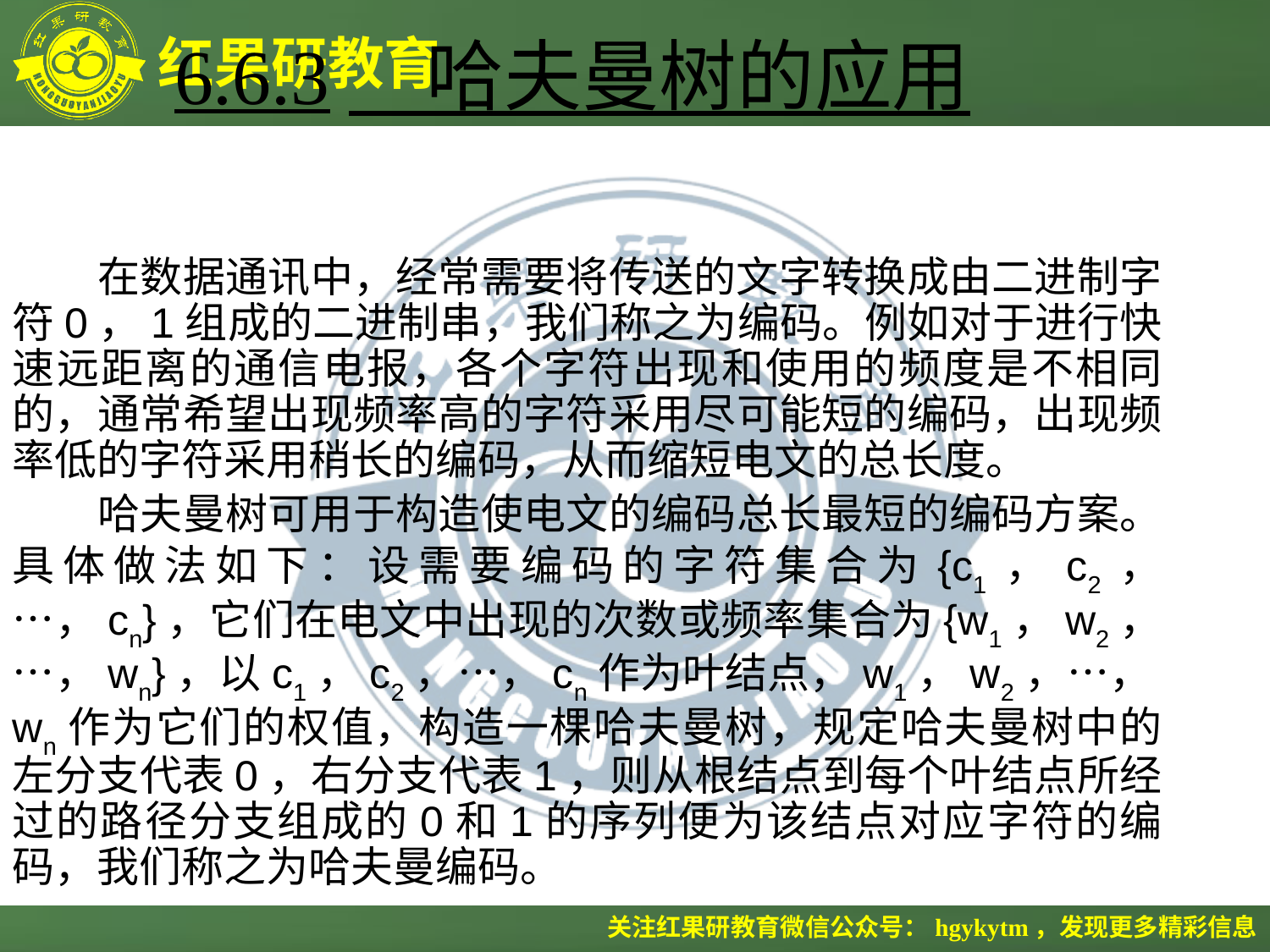

# 6.6.3　哈夫曼树的应用

　　在数据通讯中，经常需要将传送的文字转换成由二进制字符0，1组成的二进制串，我们称之为编码。例如对于进行快速远距离的通信电报，各个字符出现和使用的频度是不相同的，通常希望出现频率高的字符采用尽可能短的编码，出现频率低的字符采用稍长的编码，从而缩短电文的总长度。
　　哈夫曼树可用于构造使电文的编码总长最短的编码方案。具体做法如下：设需要编码的字符集合为{c1，c2，…，cn}，它们在电文中出现的次数或频率集合为{w1，w2，…，wn}，以c1，c2，…，cn作为叶结点，w1，w2，…，wn作为它们的权值，构造一棵哈夫曼树，规定哈夫曼树中的左分支代表0，右分支代表1，则从根结点到每个叶结点所经过的路径分支组成的0和1的序列便为该结点对应字符的编码，我们称之为哈夫曼编码。